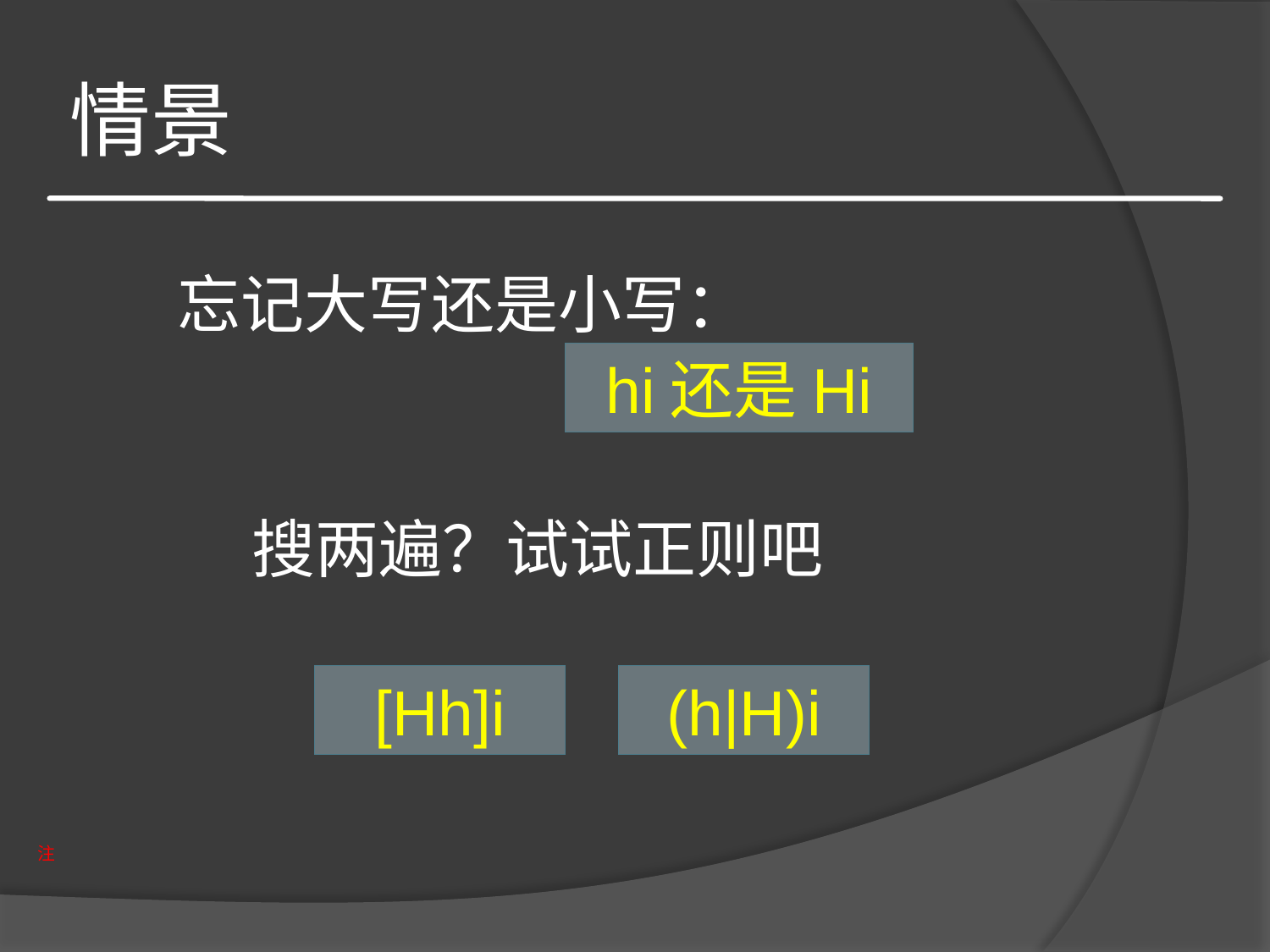

# 情景
忘记大写还是小写：
hi还是Hi
搜两遍？试试正则吧
(h|H)i
[Hh]i
注